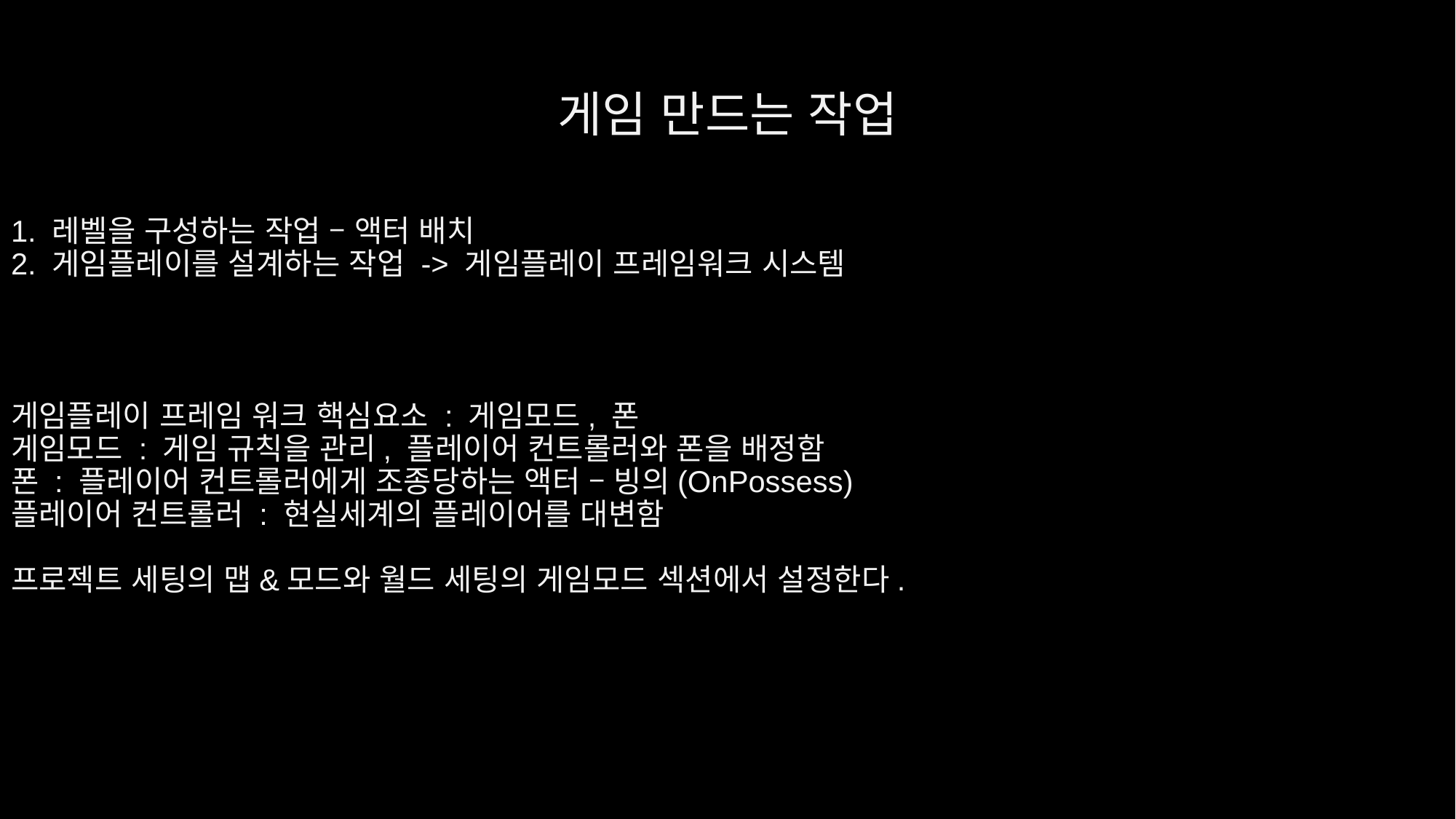

# 게임 만드는 작업
1. 레벨을 구성하는 작업 – 액터 배치
2. 게임플레이를 설계하는 작업 -> 게임플레이 프레임워크 시스템

게임플레이 프레임 워크 핵심요소 : 게임모드, 폰
게임모드 : 게임 규칙을 관리, 플레이어 컨트롤러와 폰을 배정함
폰 : 플레이어 컨트롤러에게 조종당하는 액터 – 빙의(OnPossess)
플레이어 컨트롤러 : 현실세계의 플레이어를 대변함

프로젝트 세팅의 맵&모드와 월드 세팅의 게임모드 섹션에서 설정한다.